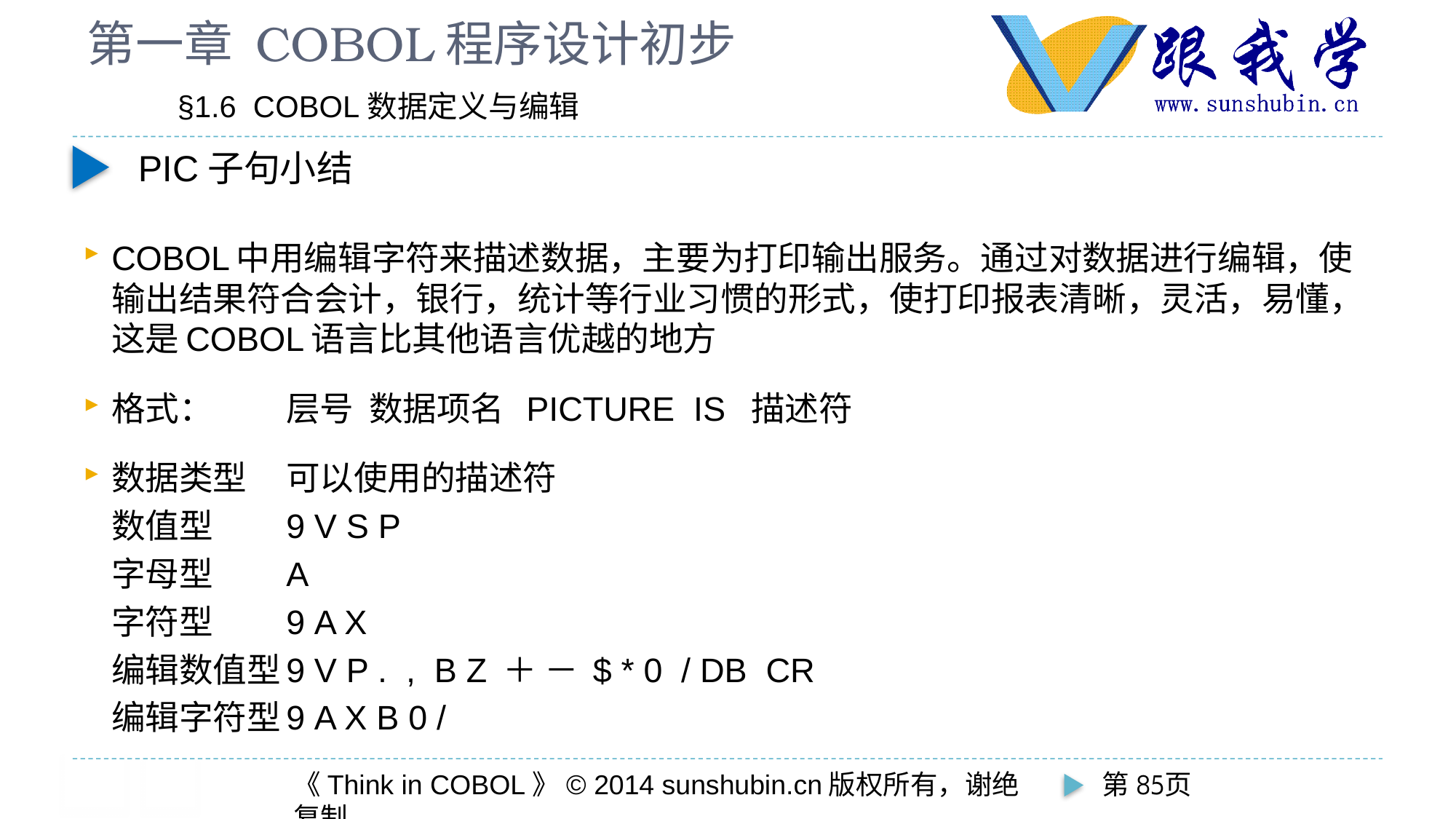

# 第一章 COBOL程序设计初步
 §1.6  COBOL数据定义与编辑
PIC子句小结

COBOL中用编辑字符来描述数据，主要为打印输出服务。通过对数据进行编辑，使输出结果符合会计，银行，统计等行业习惯的形式，使打印报表清晰，灵活，易懂，这是COBOL语言比其他语言优越的地方

格式：	层号  数据项名  PICTURE  IS  描述符

数据类型		可以使用的描述符
	数值型		9 V S P
	字母型		A
	字符型		9 A X
	编辑数值型		9 V P .  ,  B Z ＋ － $ * 0  / DB  CR
	编辑字符型		9 A X B 0 /